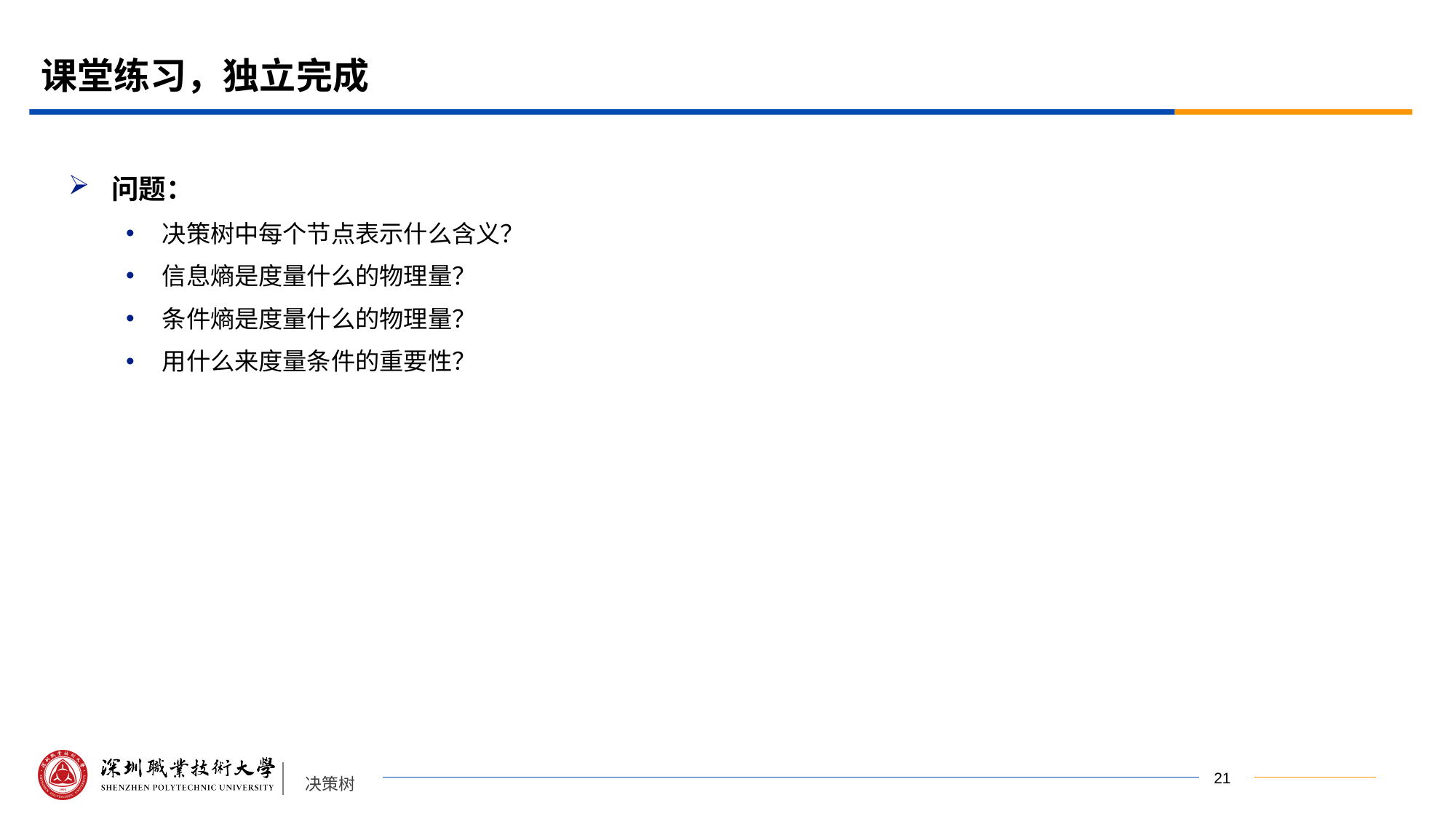

# 课堂练习，独立完成
问题：
决策树中每个节点表示什么含义？
信息熵是度量什么的物理量？
条件熵是度量什么的物理量？
用什么来度量条件的重要性？